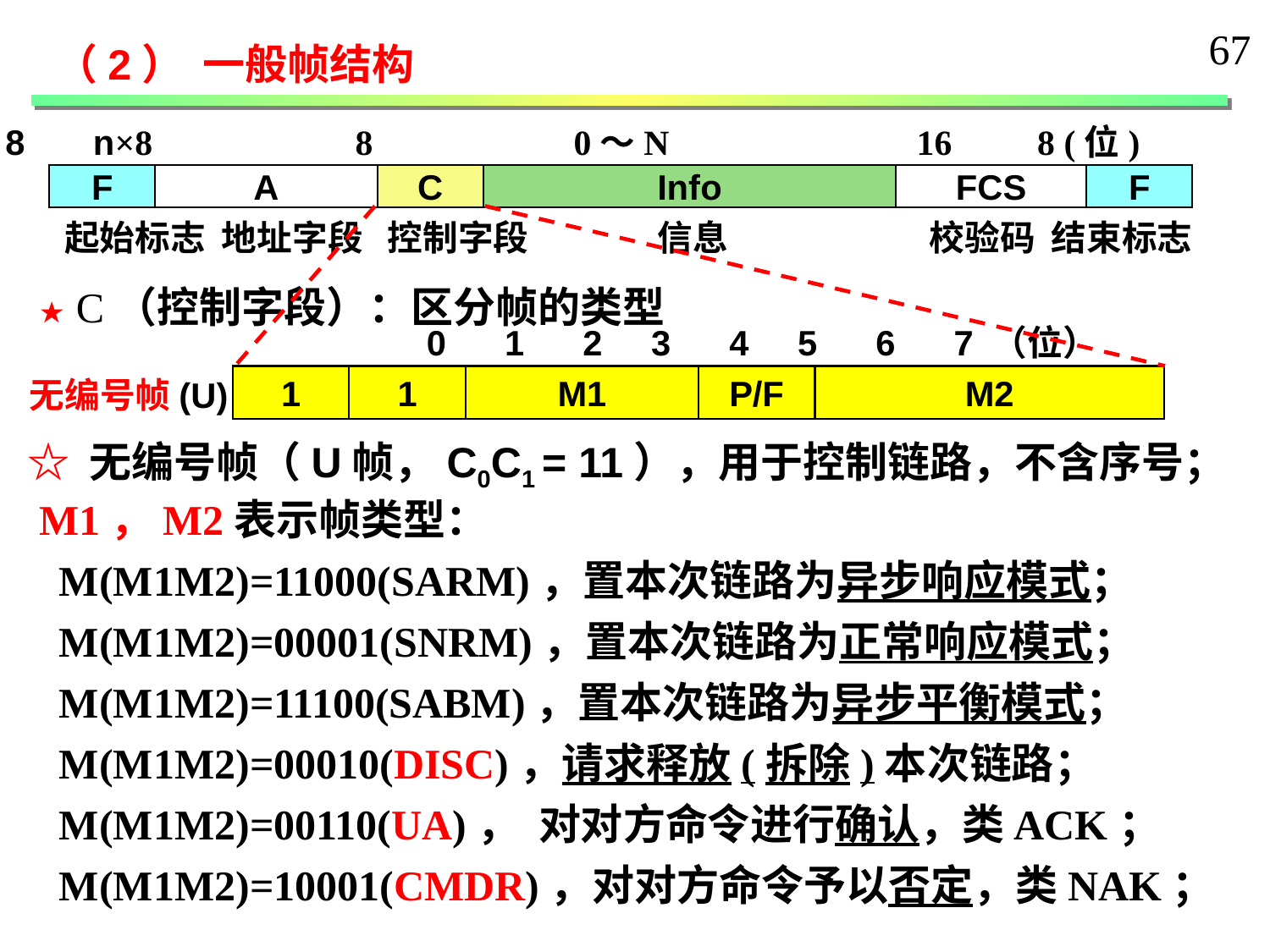

67
（2）  一般帧结构

  8       n×8	             8	         0～N	                   16	    8 (位)
F
A
C
Info
FCS
F

起始标志  地址字段   控制字段                信息                         校验码  结束标志
★ C（控制字段）：区分帧的类型
0      1      2     3      4     5      6      7 （位）
无编号帧(U)
1
1
M1
P/F
M2
☆ 无编号帧（U帧，C0C1 = 11），用于控制链路，不含序号；
 M1，M2表示帧类型：
   M(M1M2)=11000(SARM)，置本次链路为异步响应模式；
   M(M1M2)=00001(SNRM)，置本次链路为正常响应模式；
   M(M1M2)=11100(SABM)，置本次链路为异步平衡模式；
   M(M1M2)=00010(DISC)，请求释放(拆除)本次链路；
   M(M1M2)=00110(UA)，  对对方命令进行确认，类ACK；
   M(M1M2)=10001(CMDR)，对对方命令予以否定，类NAK；